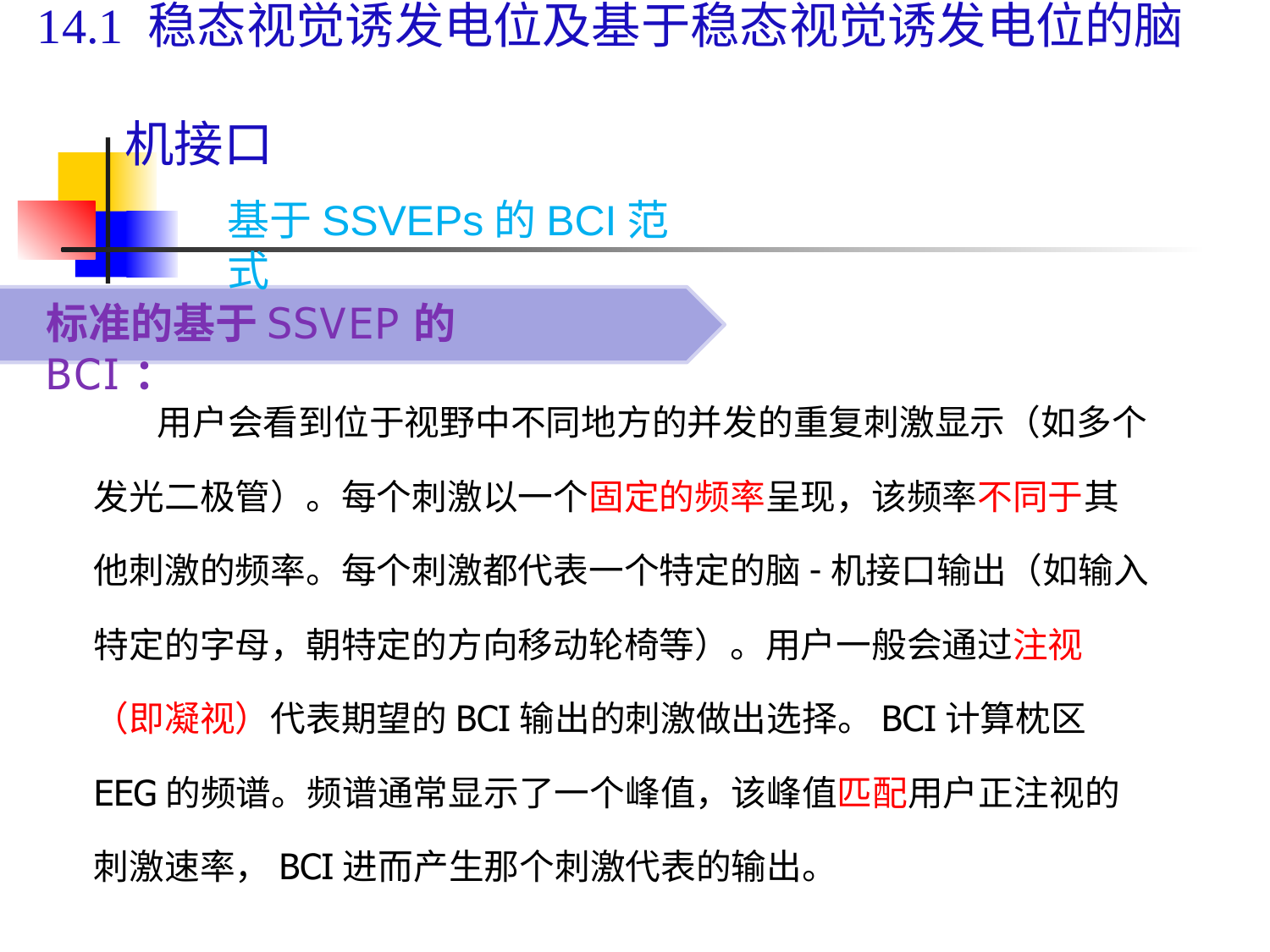

# 14.1 稳态视觉诱发电位及基于稳态视觉诱发电位的脑 机接口
基于SSVEPs的BCI范式

标准的基于SSVEP的BCI：
       用户会看到位于视野中不同地方的并发的重复刺激显示（如多个发光二极管）。每个刺激以一个固定的频率呈现，该频率不同于其他刺激的频率。每个刺激都代表一个特定的脑-机接口输出（如输入特定的字母，朝特定的方向移动轮椅等）。用户一般会通过注视（即凝视）代表期望的BCI输出的刺激做出选择。BCI计算枕区EEG的频谱。频谱通常显示了一个峰值，该峰值匹配用户正注视的刺激速率，BCI进而产生那个刺激代表的输出。